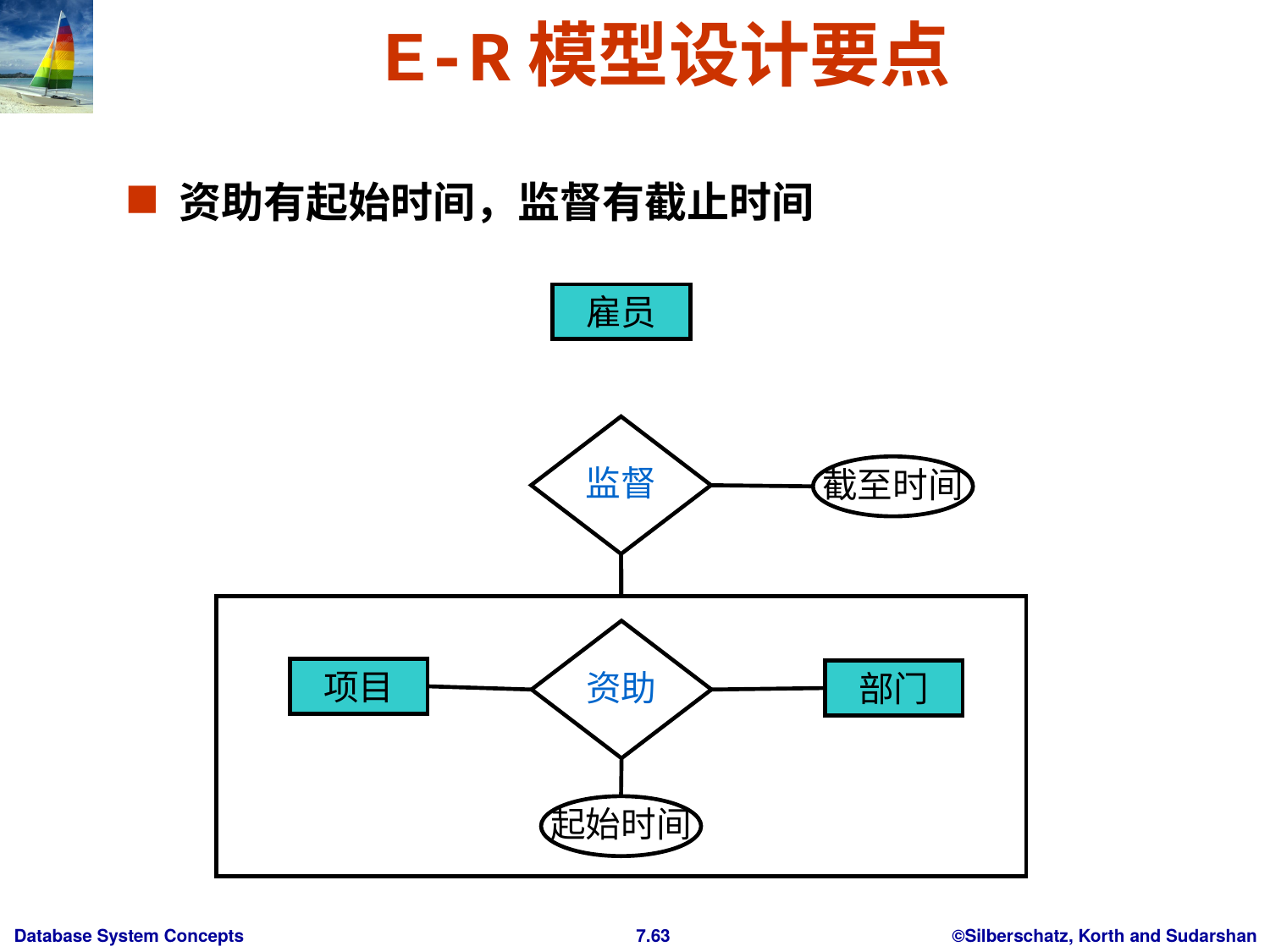

# E-R模型设计要点
资助有起始时间，监督有截止时间
雇员
监督
截至时间

资助
项目
部门
起始时间